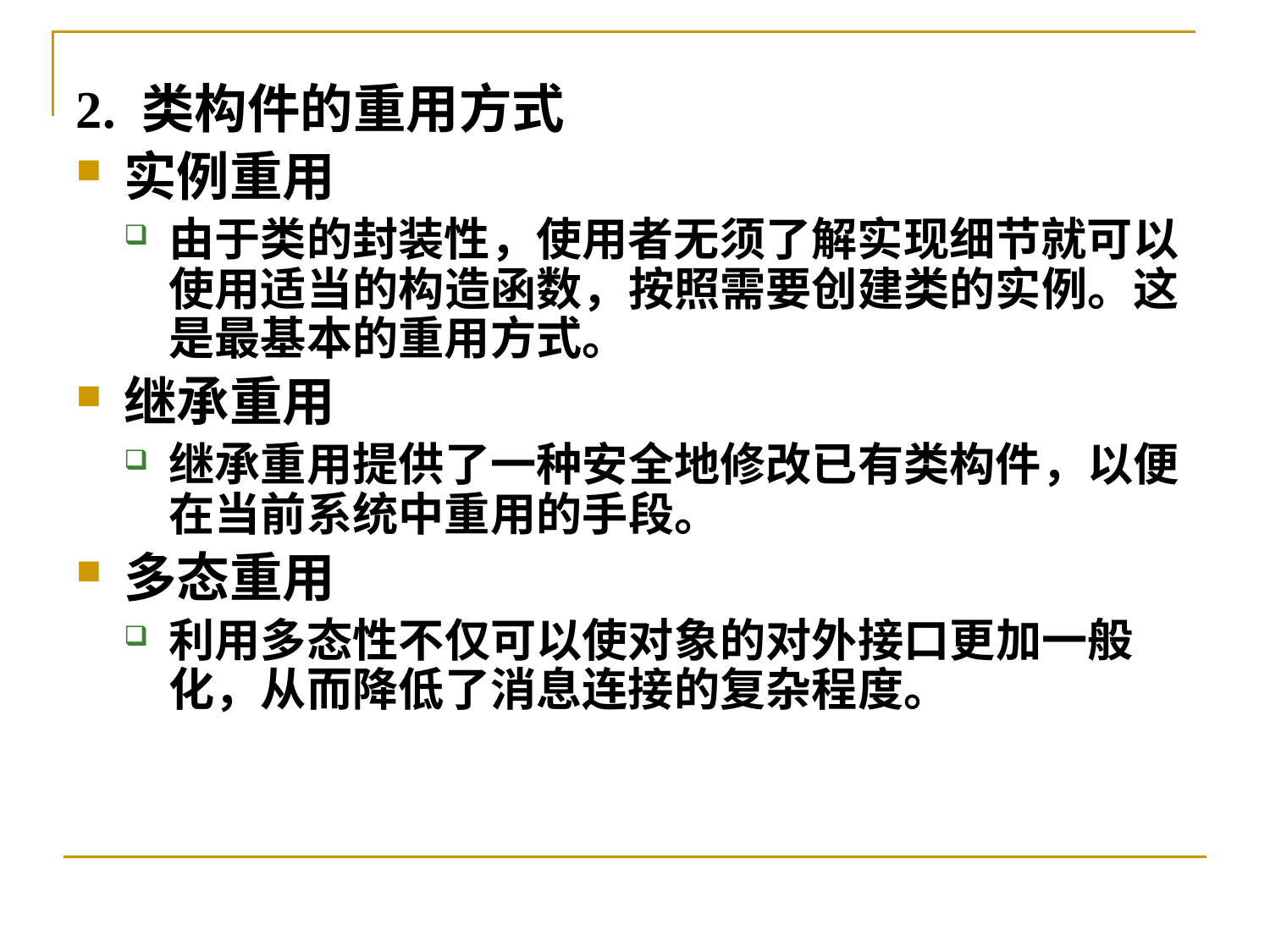

2. 类构件的重用方式
实例重用
由于类的封装性，使用者无须了解实现细节就可以使用适当的构造函数，按照需要创建类的实例。这是最基本的重用方式。
继承重用
继承重用提供了一种安全地修改已有类构件，以便在当前系统中重用的手段。
多态重用
利用多态性不仅可以使对象的对外接口更加一般化，从而降低了消息连接的复杂程度。